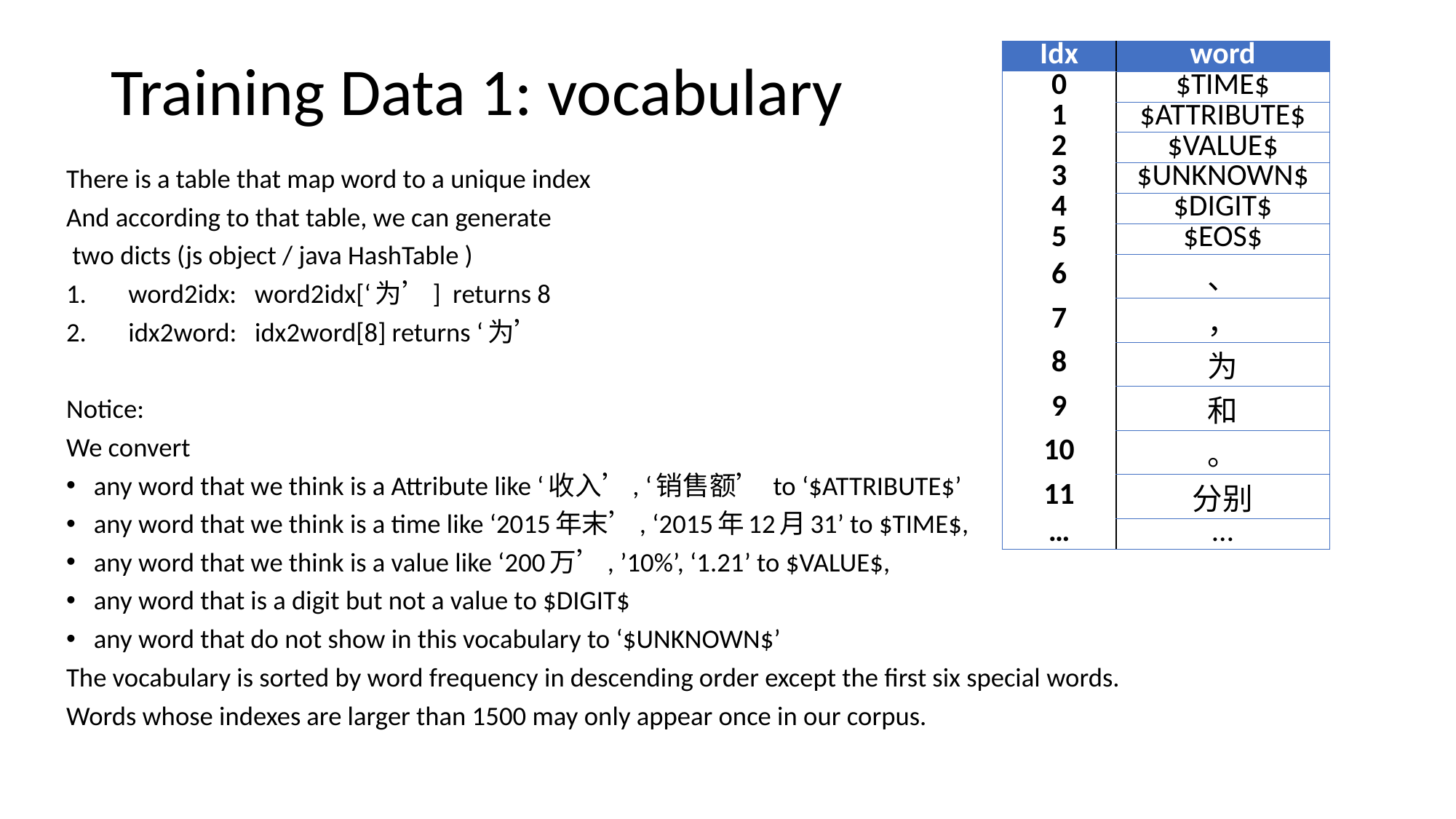

| Idx | word |
| --- | --- |
| 0 | $TIME$ |
| 1 | $ATTRIBUTE$ |
| 2 | $VALUE$ |
| 3 | $UNKNOWN$ |
| 4 | $DIGIT$ |
| 5 | $EOS$ |
| 6 | 、 |
| 7 | ， |
| 8 | 为 |
| 9 | 和 |
| 10 | 。 |
| 11 | 分别 |
| … | … |
# Training Data 1: vocabulary
There is a table that map word to a unique index
And according to that table, we can generate
 two dicts (js object / java HashTable )
word2idx:   word2idx[‘为’]  returns 8
idx2word:   idx2word[8] returns ‘为’

Notice:
We convert
any word that we think is a Attribute like ‘收入’, ‘销售额’ to ‘$ATTRIBUTE$’
any word that we think is a time like ‘2015年末’, ‘2015年12月31’ to $TIME$,
any word that we think is a value like ‘200万’, ’10%’, ‘1.21’ to $VALUE$,
any word that is a digit but not a value to $DIGIT$
any word that do not show in this vocabulary to ‘$UNKNOWN$’
The vocabulary is sorted by word frequency in descending order except the first six special words.
Words whose indexes are larger than 1500 may only appear once in our corpus.